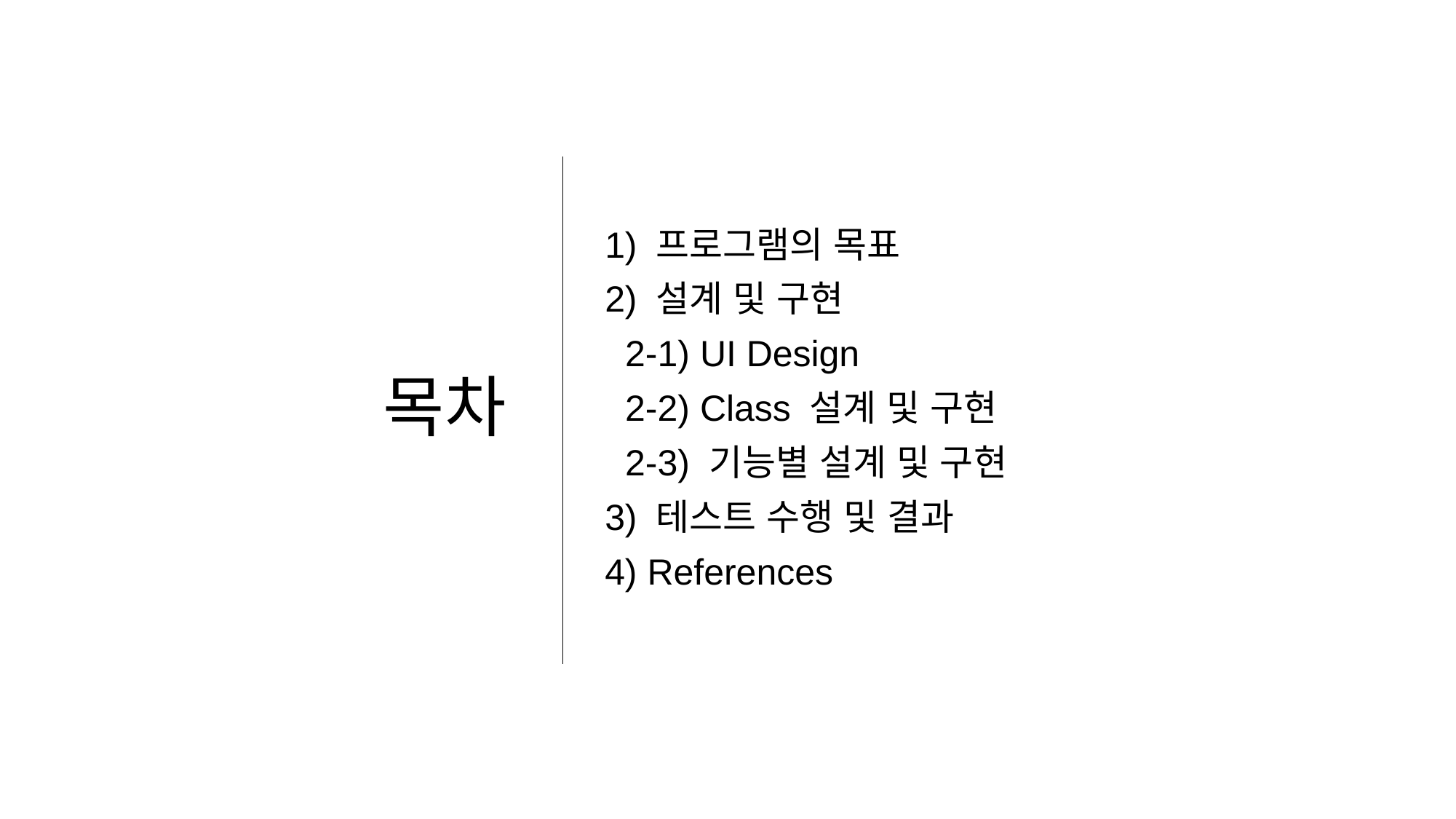

# 목차
1) 프로그램의 목표
2) 설계 및 구현
  2-1) UI Design
  2-2) Class 설계 및 구현
  2-3) 기능별 설계 및 구현
3) 테스트 수행 및 결과
4) References